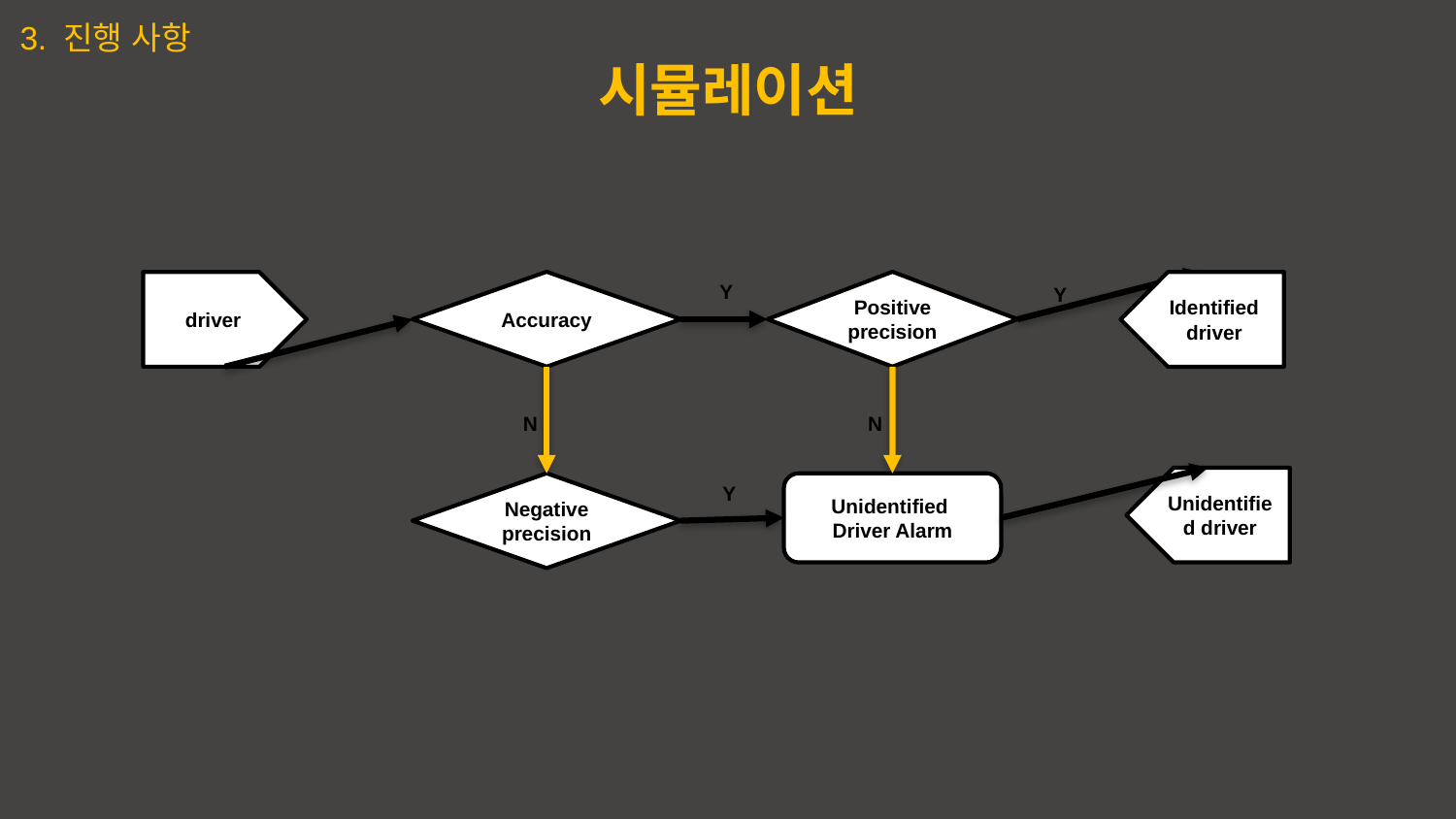

3. 진행 사항
시뮬레이션
Identified driver
driver
Accuracy
Y
Positive
precision
Y
N
N
Unidentified driver
Negative precision
Y
Unidentified
Driver Alarm